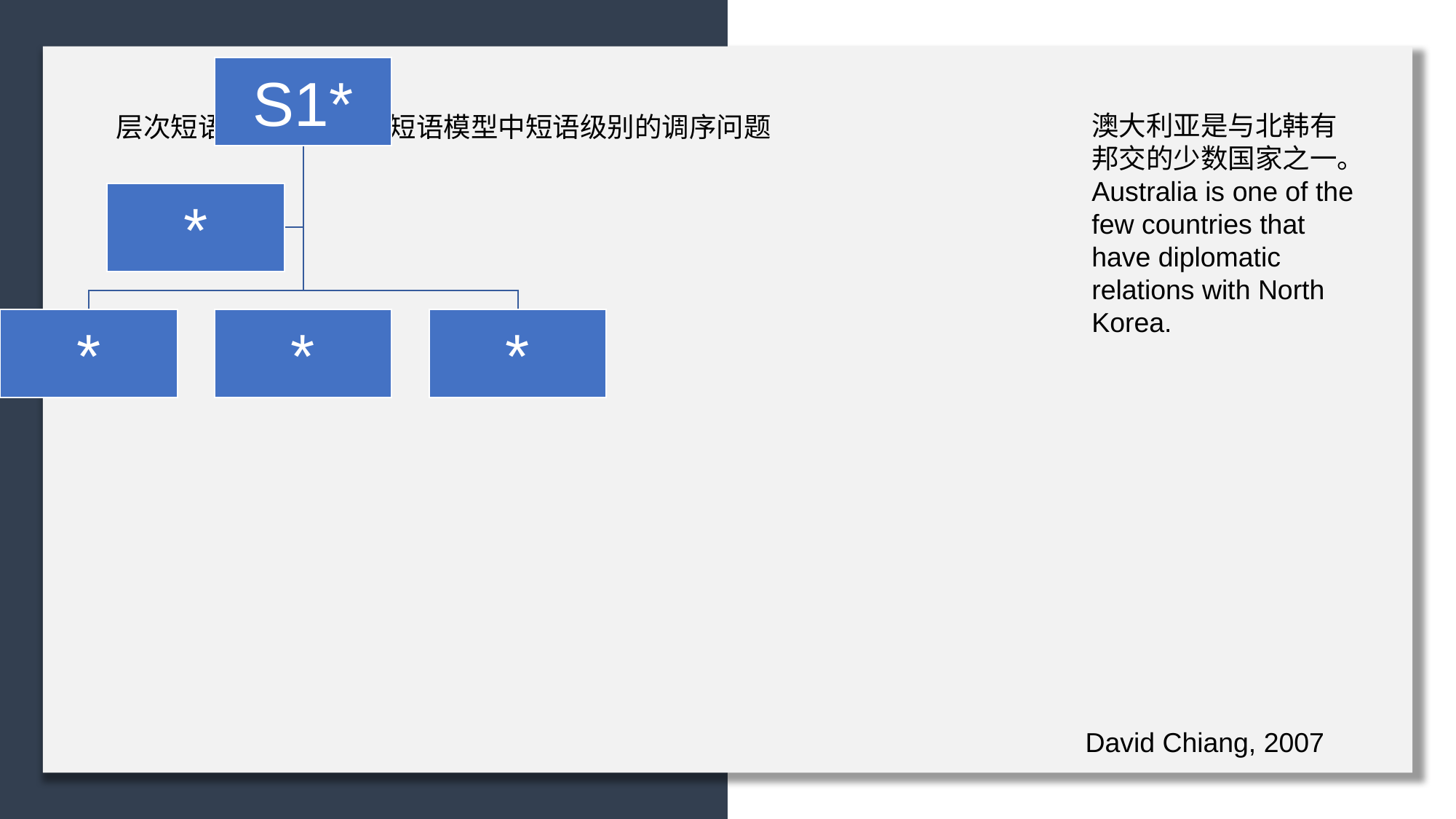

澳大利亚是与北韩有邦交的少数国家之一。
Australia is one of the few countries that have diplomatic relations with North Korea.

层次短语模型能够解决短语模型中短语级别的调序问题

S1*
*
*
*
*
S1*
*
*
*
*
David Chiang, 2007